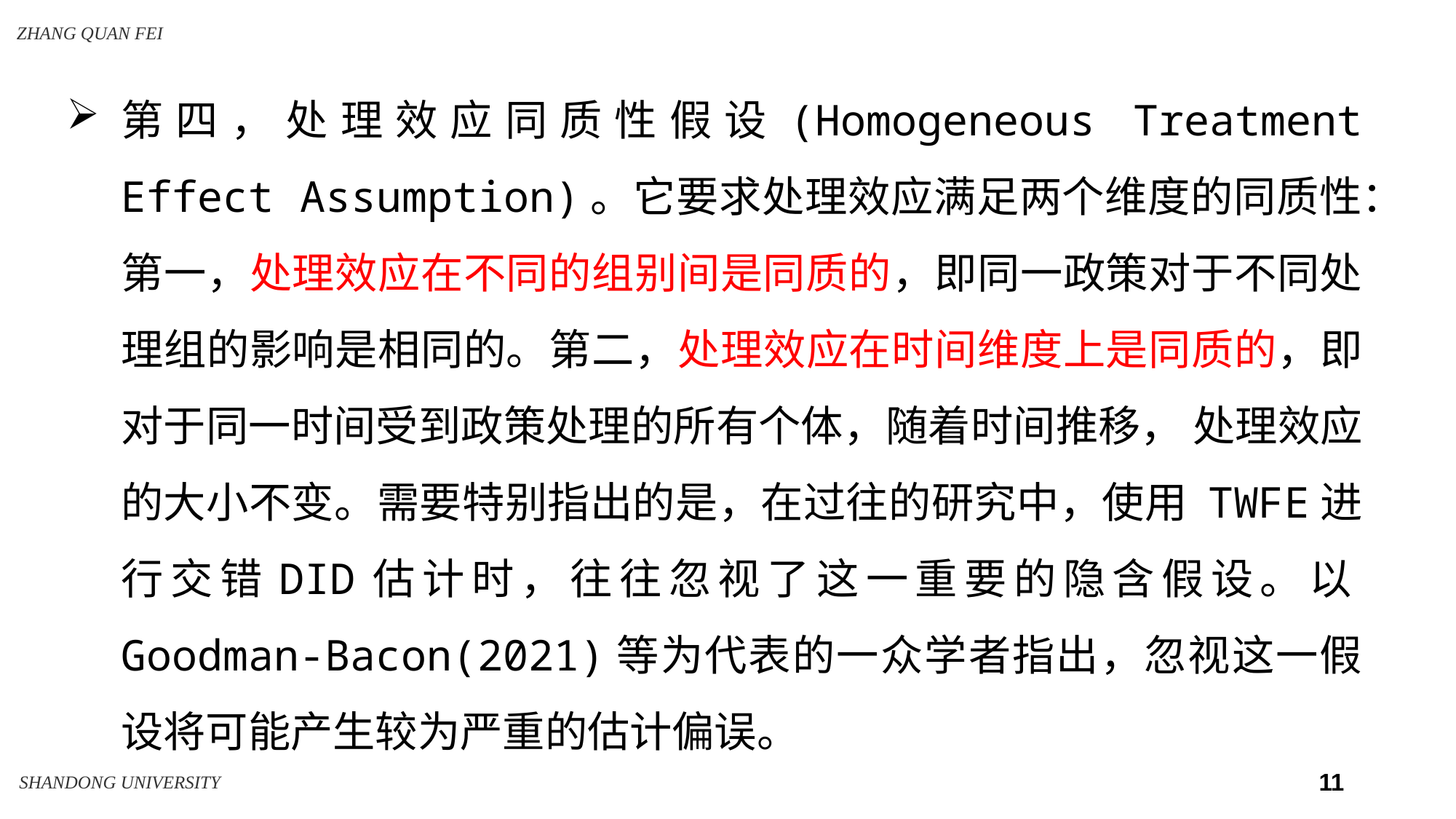

第四，处理效应同质性假设(Homogeneous Treatment Effect Assumption)。它要求处理效应满足两个维度的同质性：第一，处理效应在不同的组别间是同质的，即同一政策对于不同处理组的影响是相同的。第二，处理效应在时间维度上是同质的，即对于同一时间受到政策处理的所有个体，随着时间推移， 处理效应的大小不变。需要特别指出的是，在过往的研究中，使用 TWFE进行交错DID估计时，往往忽视了这一重要的隐含假设。以Goodman-Bacon(2021)等为代表的一众学者指出，忽视这一假设将可能产生较为严重的估计偏误。
11